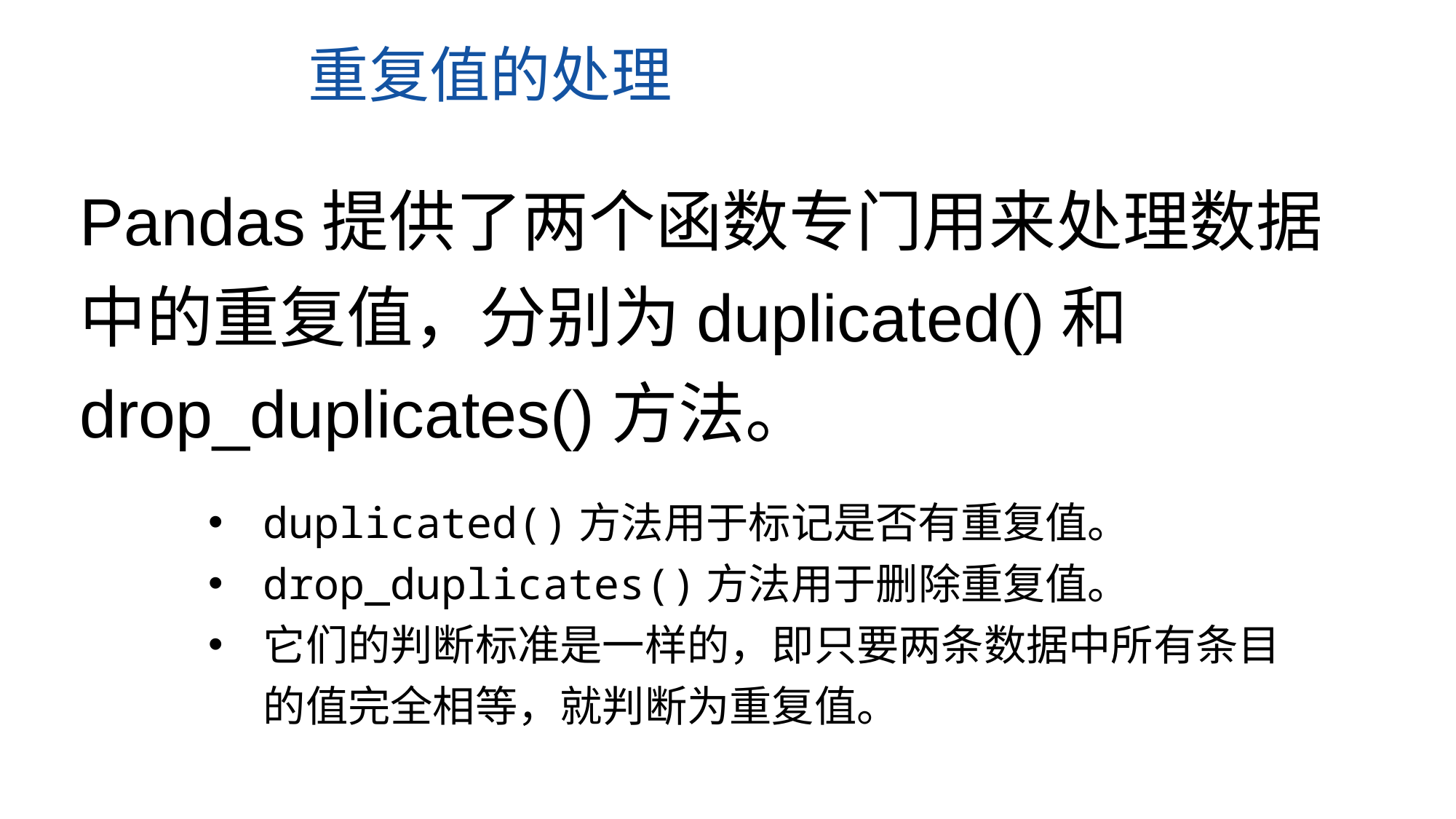

重复值的处理
Pandas提供了两个函数专门用来处理数据中的重复值，分别为duplicated()和drop_duplicates()方法。
duplicated()方法用于标记是否有重复值。
drop_duplicates()方法用于删除重复值。
它们的判断标准是一样的，即只要两条数据中所有条目的值完全相等，就判断为重复值。